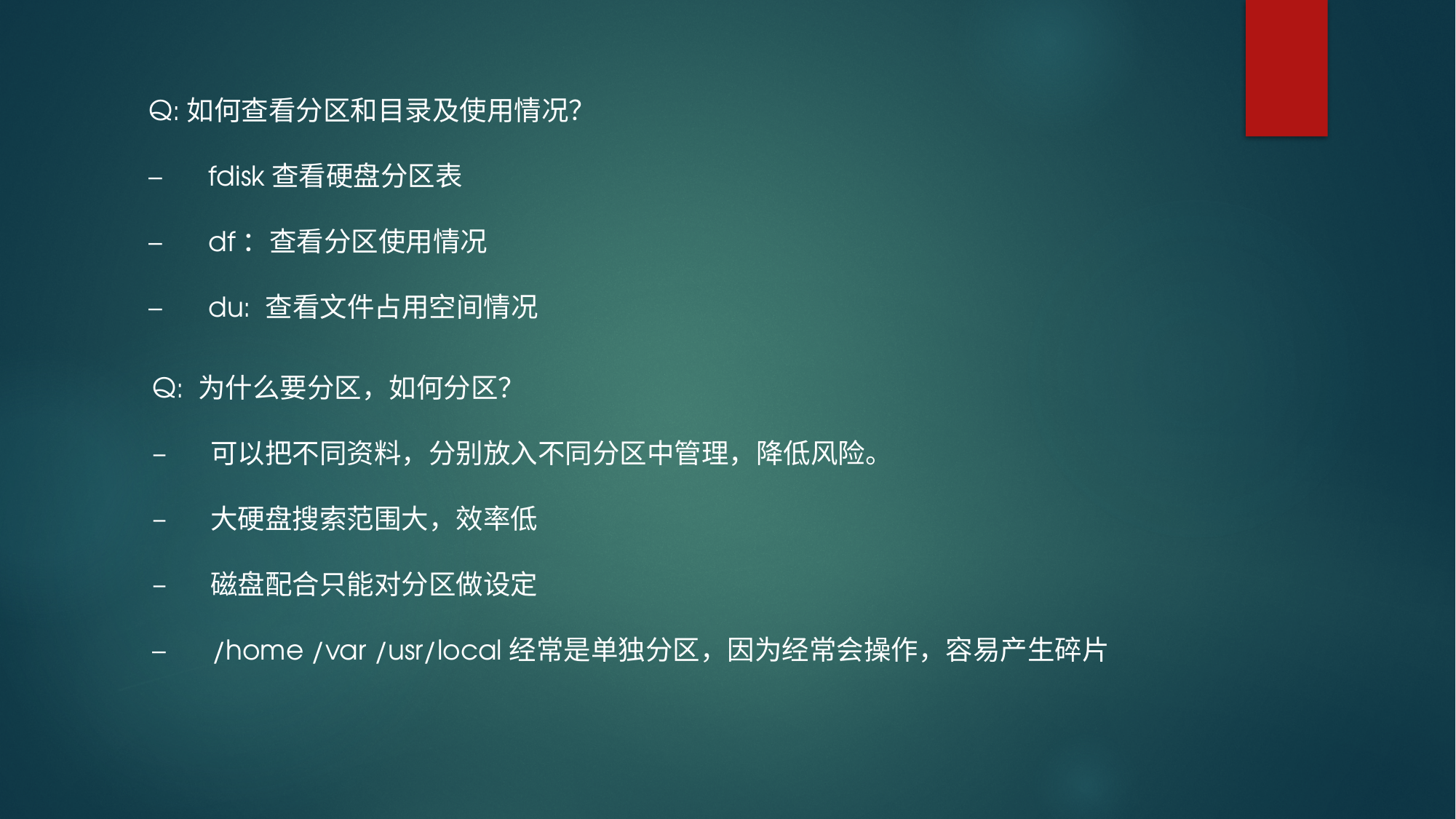

Q:如何查看分区和目录及使用情况？

–      fdisk查看硬盘分区表

–      df：查看分区使用情况

–      du: 查看文件占用空间情况
Q: 为什么要分区，如何分区？

–      可以把不同资料，分别放入不同分区中管理，降低风险。

–      大硬盘搜索范围大，效率低

–      磁盘配合只能对分区做设定

–      /home /var /usr/local经常是单独分区，因为经常会操作，容易产生碎片